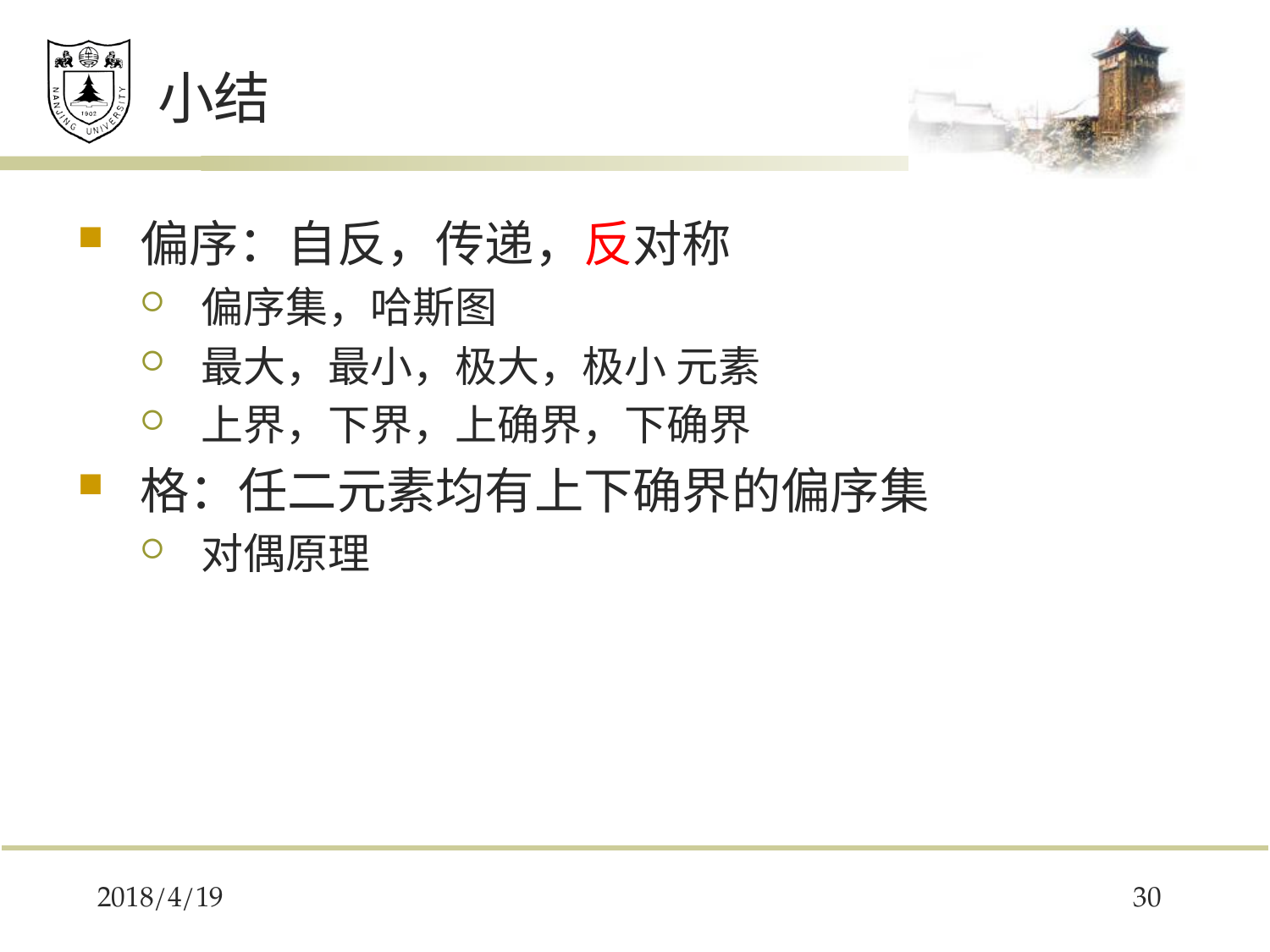

# 小结
偏序：自反，传递，反对称
偏序集，哈斯图
最大，最小，极大，极小 元素
上界，下界，上确界，下确界
格：任二元素均有上下确界的偏序集
对偶原理

2018/4/19
30